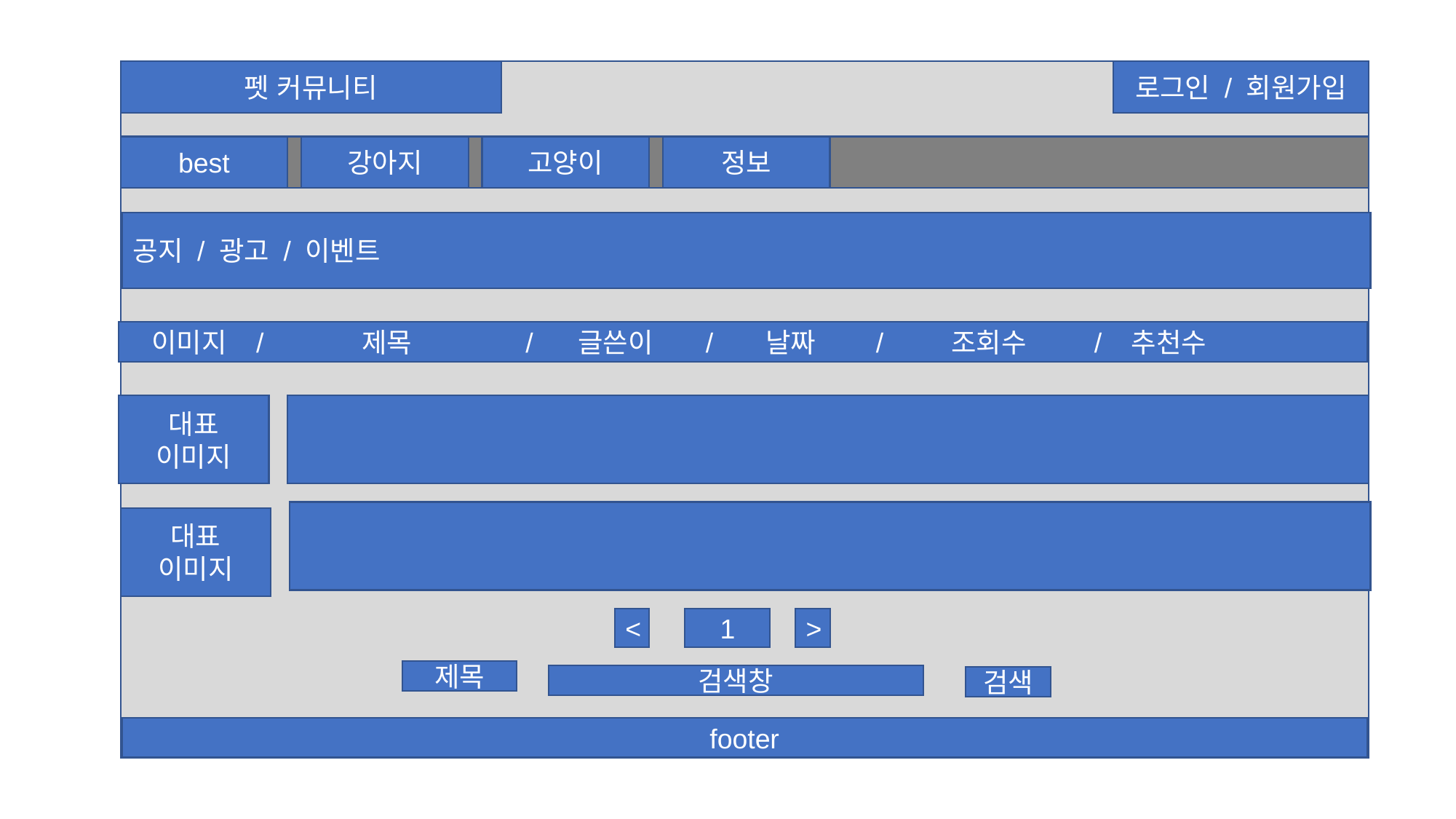

로그인 / 회원가입
펫 커뮤니티

고양이
정보
강아지

best
공지 / 광고 / 이벤트
  이미지   /            제목              /     글쓴이      /      날짜       /        조회수        /   추천수
대표
이미지

대표
이미지
<
>
1
제목
검색창
검색
footer